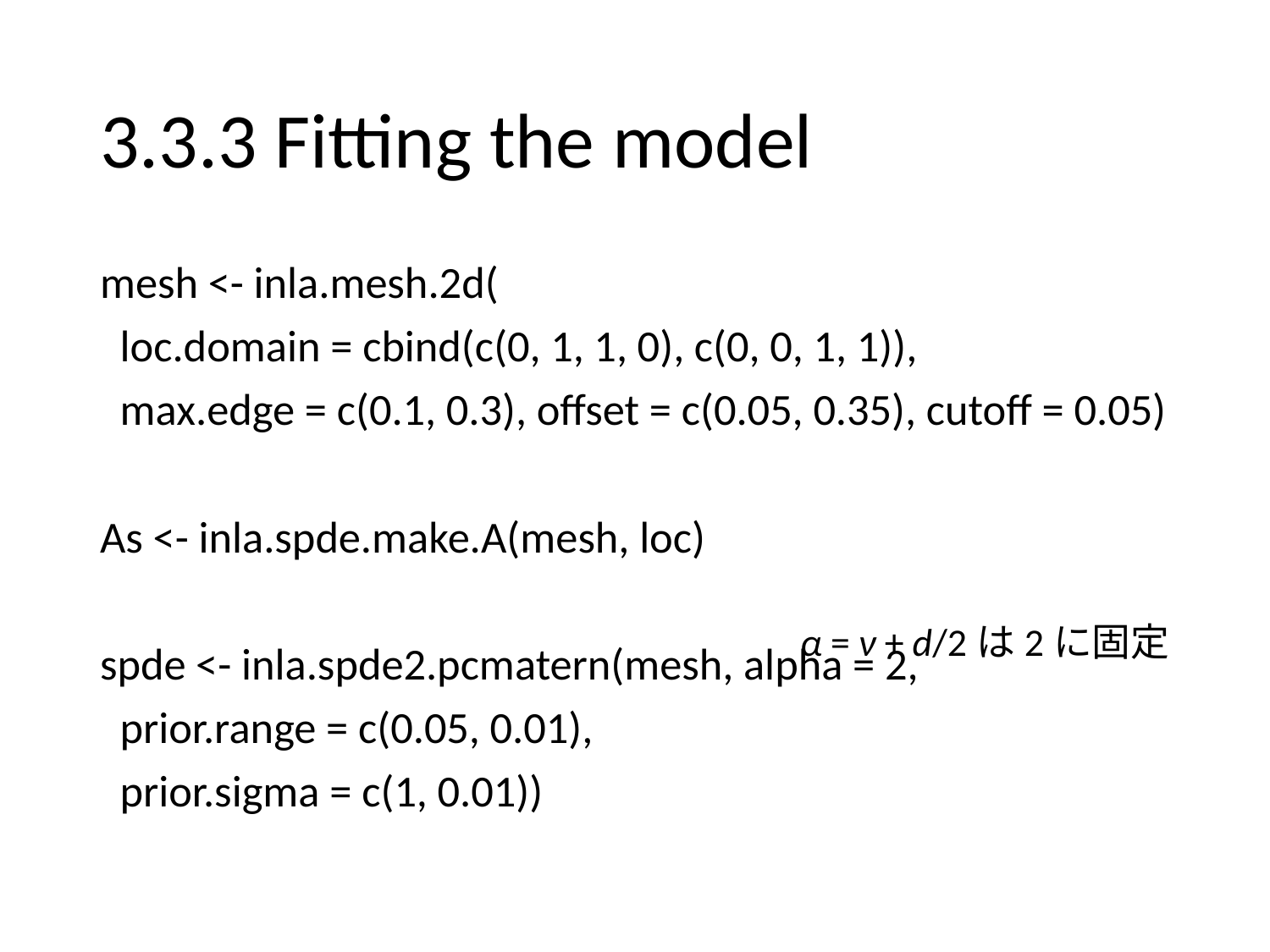

# 3.3.3 Fitting the model
mesh <- inla.mesh.2d(
  loc.domain = cbind(c(0, 1, 1, 0), c(0, 0, 1, 1)),
  max.edge = c(0.1, 0.3), offset = c(0.05, 0.35), cutoff = 0.05)

As <- inla.spde.make.A(mesh, loc)

spde <- inla.spde2.pcmatern(mesh, alpha = 2,
  prior.range = c(0.05, 0.01),
  prior.sigma = c(1, 0.01))
α = ν + d/2は2に固定